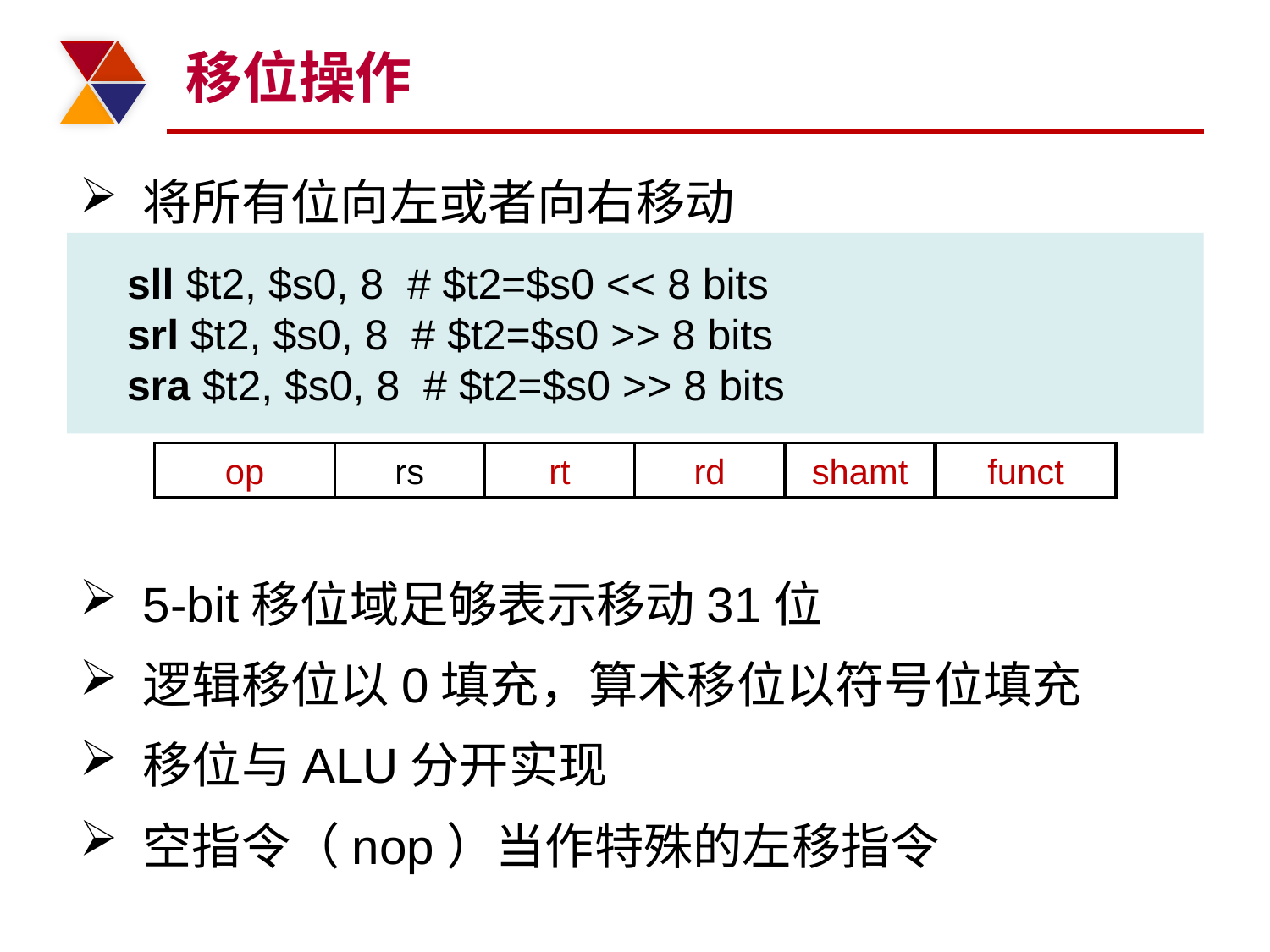

# 移位操作
将所有位向左或者向右移动

5-bit移位域足够表示移动31位
逻辑移位以0填充，算术移位以符号位填充
移位与ALU分开实现
空指令（nop）当作特殊的左移指令
    sll $t2, $s0, 8  # $t2=$s0 << 8 bits
    srl $t2, $s0, 8  # $t2=$s0 >> 8 bits
    sra $t2, $s0, 8  # $t2=$s0 >> 8 bits
funct
op
rs
rt
rd
shamt